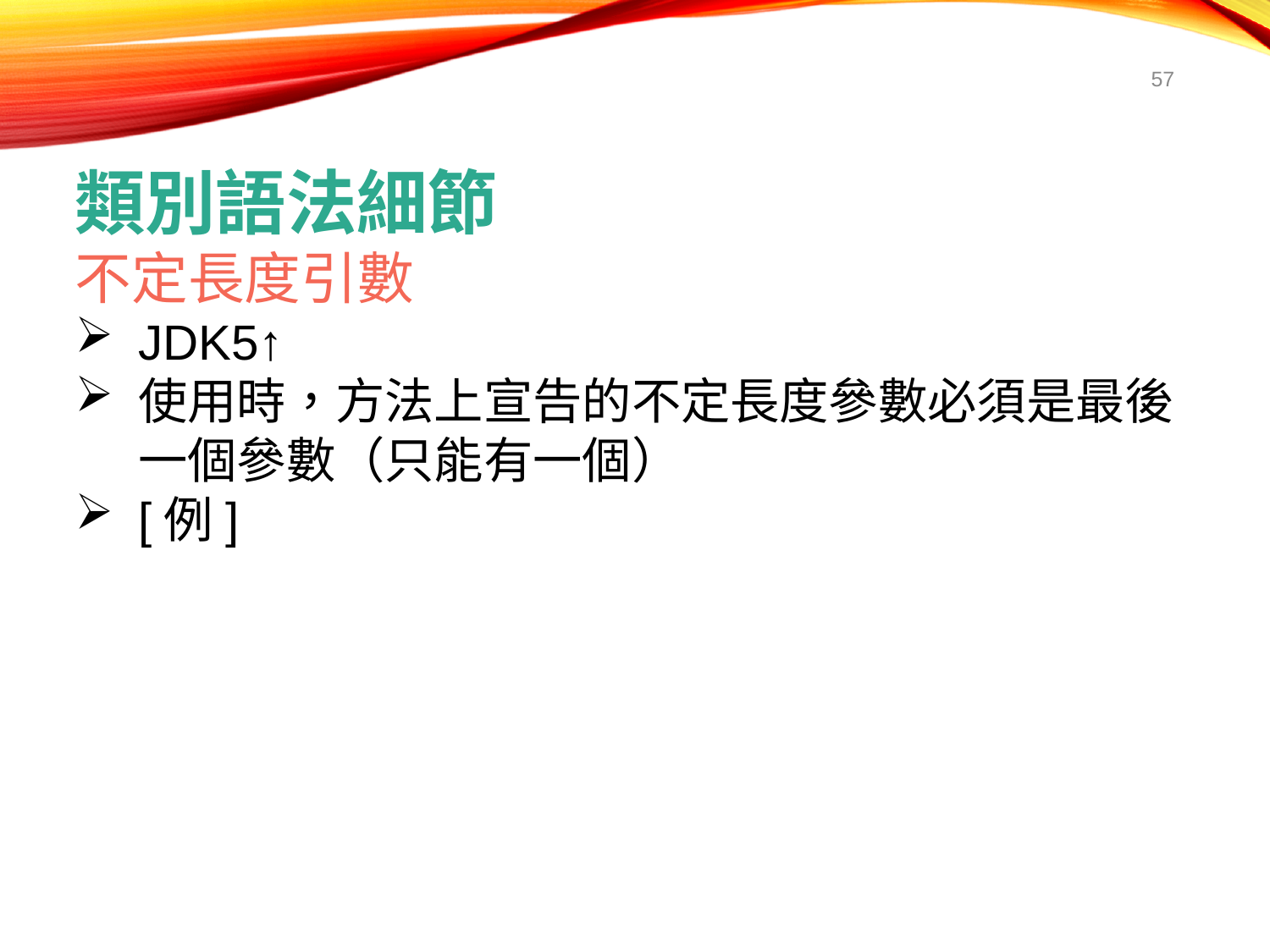

57
類別語法細節
不定長度引數
JDK5↑
使用時，方法上宣告的不定長度參數必須是最後一個參數（只能有一個）
[例]